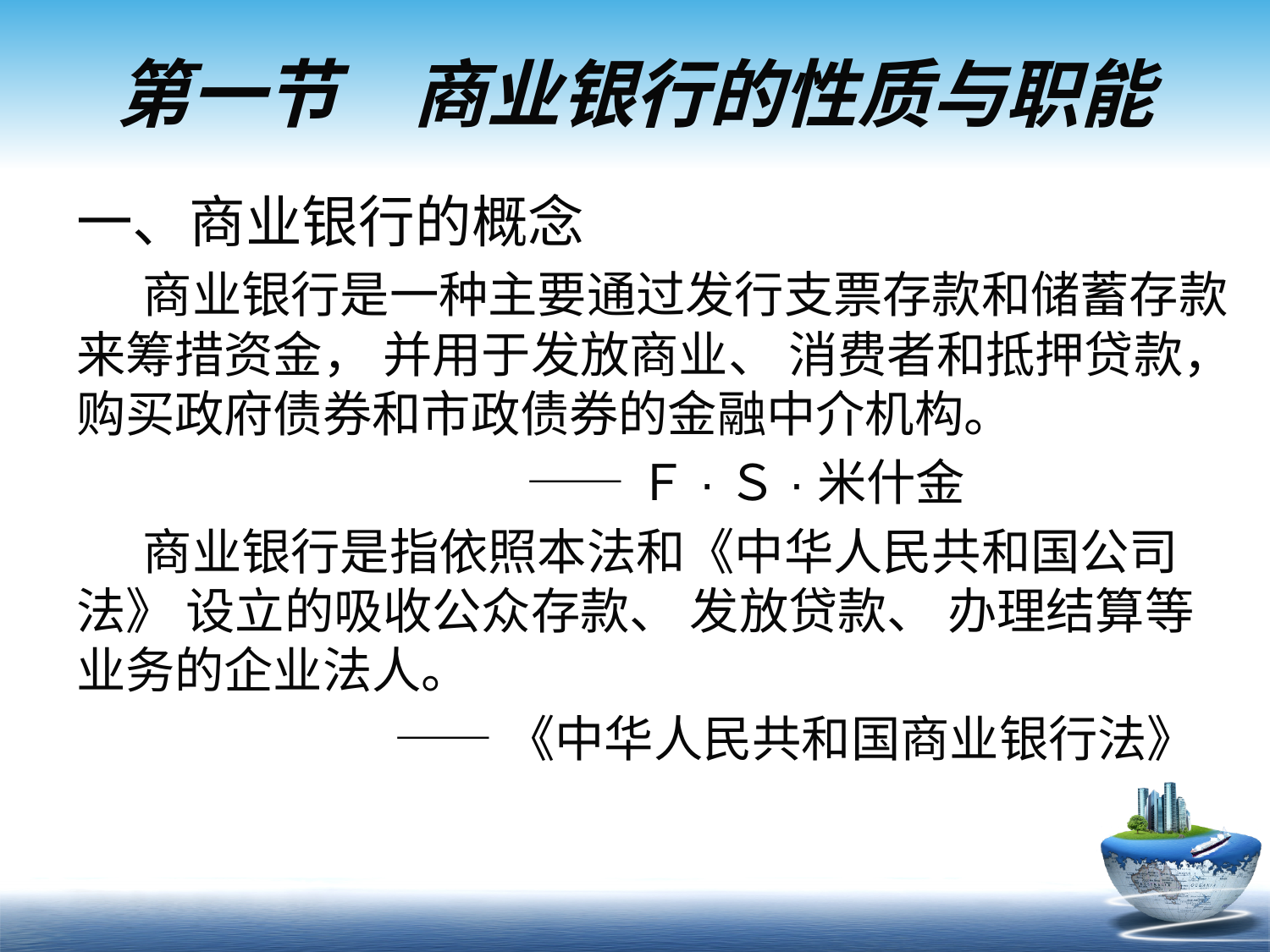

# 第一节　商业银行的性质与职能
一、商业银行的概念
     商业银行是一种主要通过发行支票存款和储蓄存款来筹措资金， 并用于发放商业、 消费者和抵押贷款， 购买政府债券和市政债券的金融中介机构。
                                         ——Ｆ·Ｓ·米什金
     商业银行是指依照本法和《中华人民共和国公司法》 设立的吸收公众存款、 发放贷款、 办理结算等业务的企业法人。
                             ——《中华人民共和国商业银行法》